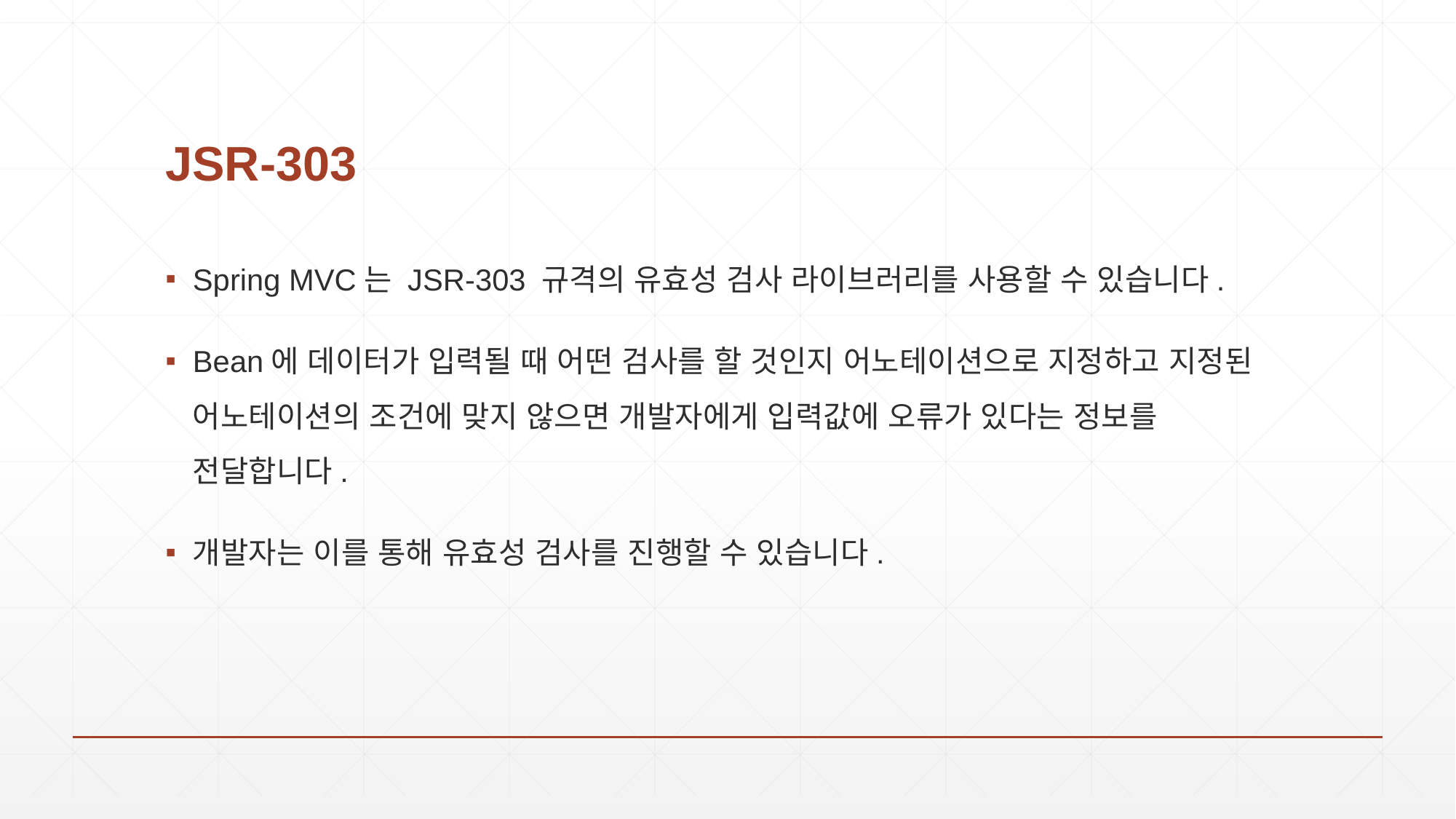

# JSR-303
Spring MVC는 JSR-303 규격의 유효성 검사 라이브러리를 사용할 수 있습니다.
Bean에 데이터가 입력될 때 어떤 검사를 할 것인지 어노테이션으로 지정하고 지정된 어노테이션의 조건에 맞지 않으면 개발자에게 입력값에 오류가 있다는 정보를 전달합니다.
개발자는 이를 통해 유효성 검사를 진행할 수 있습니다.